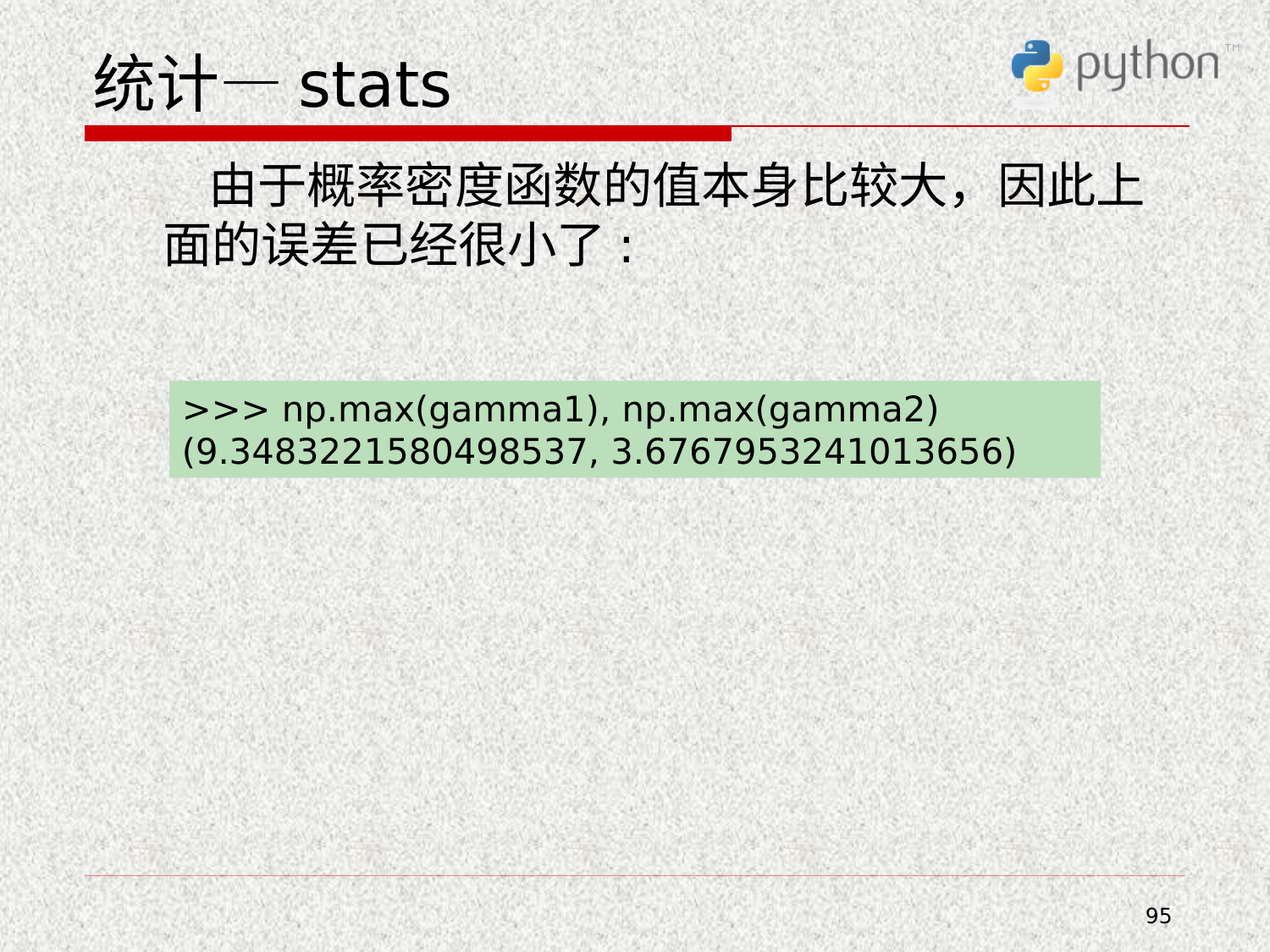

# 统计—stats
         由于概率密度函数的值本身比较大，因此上面的误差已经很小了:

>>> np.max(gamma1), np.max(gamma2)
(9.3483221580498537, 3.6767953241013656)
95